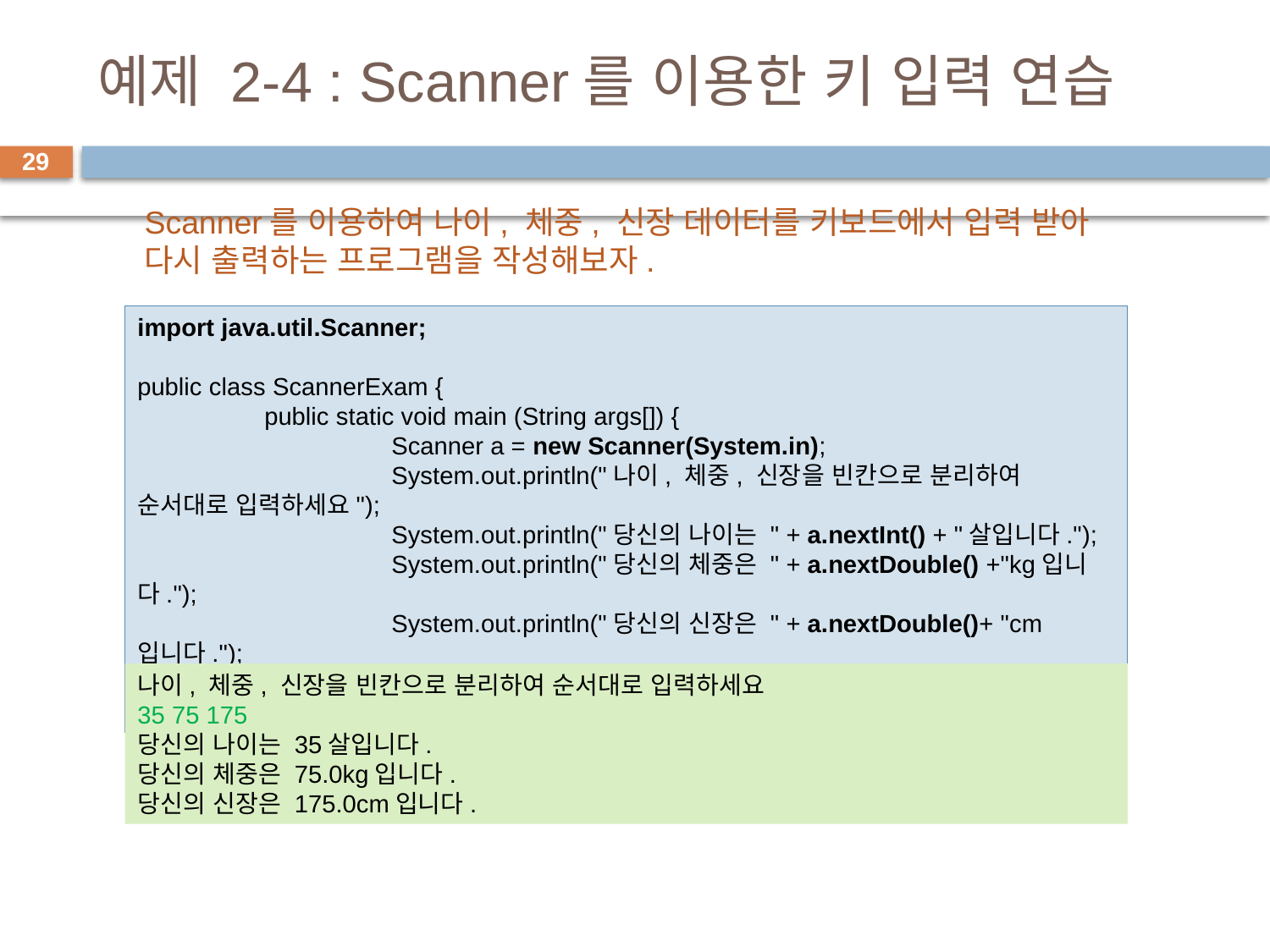

# 예제 2-4 : Scanner를 이용한 키 입력 연습
29
Scanner를 이용하여 나이, 체중, 신장 데이터를 키보드에서 입력 받아
다시 출력하는 프로그램을 작성해보자.
import java.util.Scanner;

public class ScannerExam {
	public static void main (String args[]) {
		Scanner a = new Scanner(System.in);
		System.out.println("나이, 체중, 신장을 빈칸으로 분리하여 순서대로 입력하세요");
		System.out.println("당신의 나이는 " + a.nextInt() + "살입니다.");
		System.out.println("당신의 체중은 " + a.nextDouble() +"kg입니다.");
		System.out.println("당신의 신장은 " + a.nextDouble()+ "cm입니다.");
	}
}
나이, 체중, 신장을 빈칸으로 분리하여 순서대로 입력하세요
35 75 175
당신의 나이는 35살입니다.
당신의 체중은 75.0kg입니다.
당신의 신장은 175.0cm입니다.